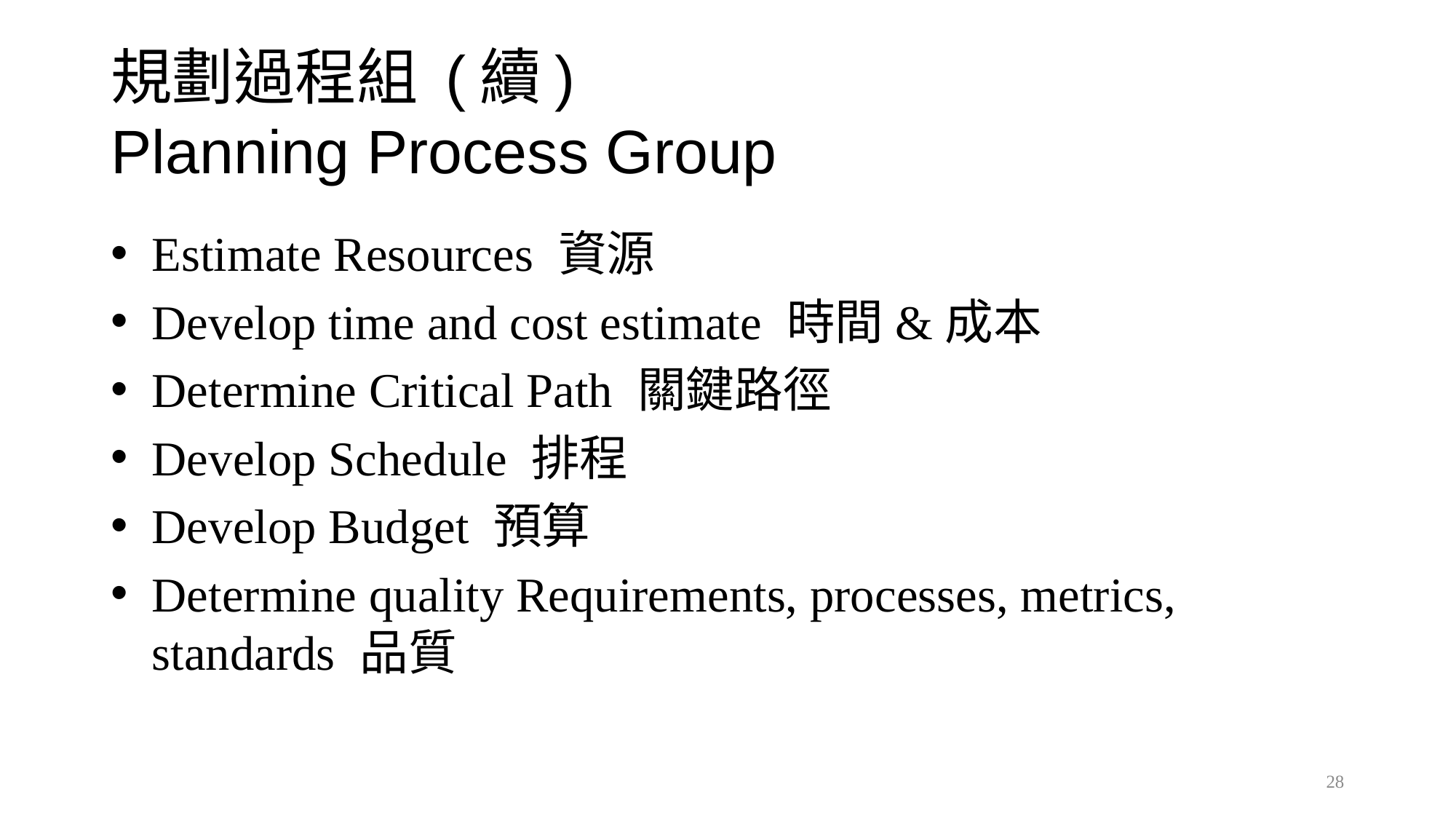

# 規劃過程組 (續) Planning Process Group
Estimate Resources 資源
Develop time and cost estimate 時間&成本
Determine Critical Path 關鍵路徑
Develop Schedule 排程
Develop Budget 預算
Determine quality Requirements, processes, metrics, standards 品質

28